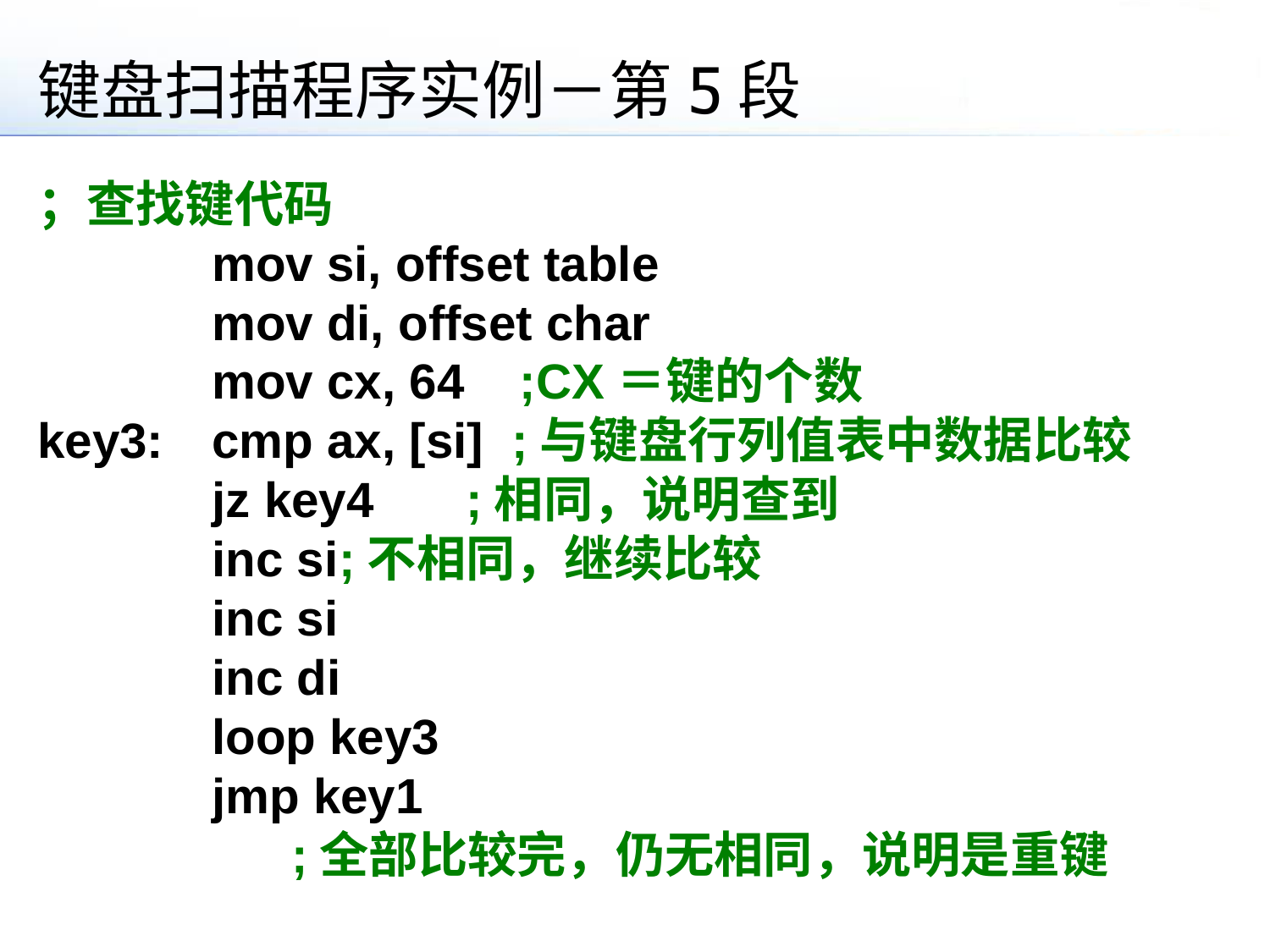

键盘扫描程序实例－第5段
；查找键代码
		mov si, offset table
		mov di, offset char
		mov cx, 64    ;CX＝键的个数
key3:	cmp ax, [si]  ;与键盘行列值表中数据比较
	   	jz key4	;相同，说明查到
		inc si	;不相同，继续比较
		inc si
		inc di
		loop key3
		jmp key1
	               ;全部比较完，仍无相同，说明是重键